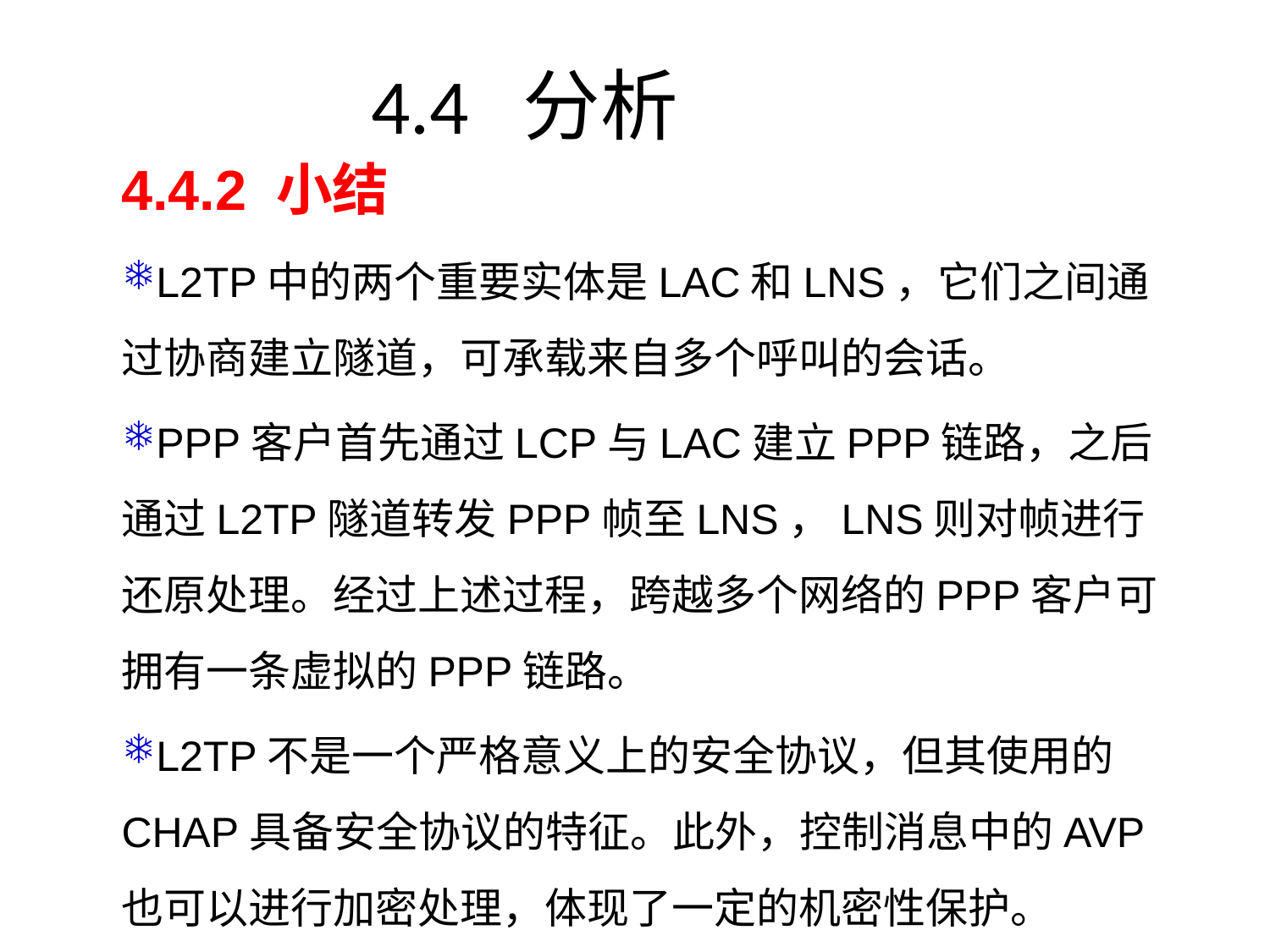

# 4.4  分析
4.4.2 小结
L2TP中的两个重要实体是LAC和LNS，它们之间通过协商建立隧道，可承载来自多个呼叫的会话。
PPP客户首先通过LCP与LAC建立PPP链路，之后通过L2TP隧道转发PPP帧至LNS，LNS则对帧进行还原处理。经过上述过程，跨越多个网络的PPP客户可拥有一条虚拟的PPP链路。
L2TP不是一个严格意义上的安全协议，但其使用的CHAP具备安全协议的特征。此外，控制消息中的AVP也可以进行加密处理，体现了一定的机密性保护。